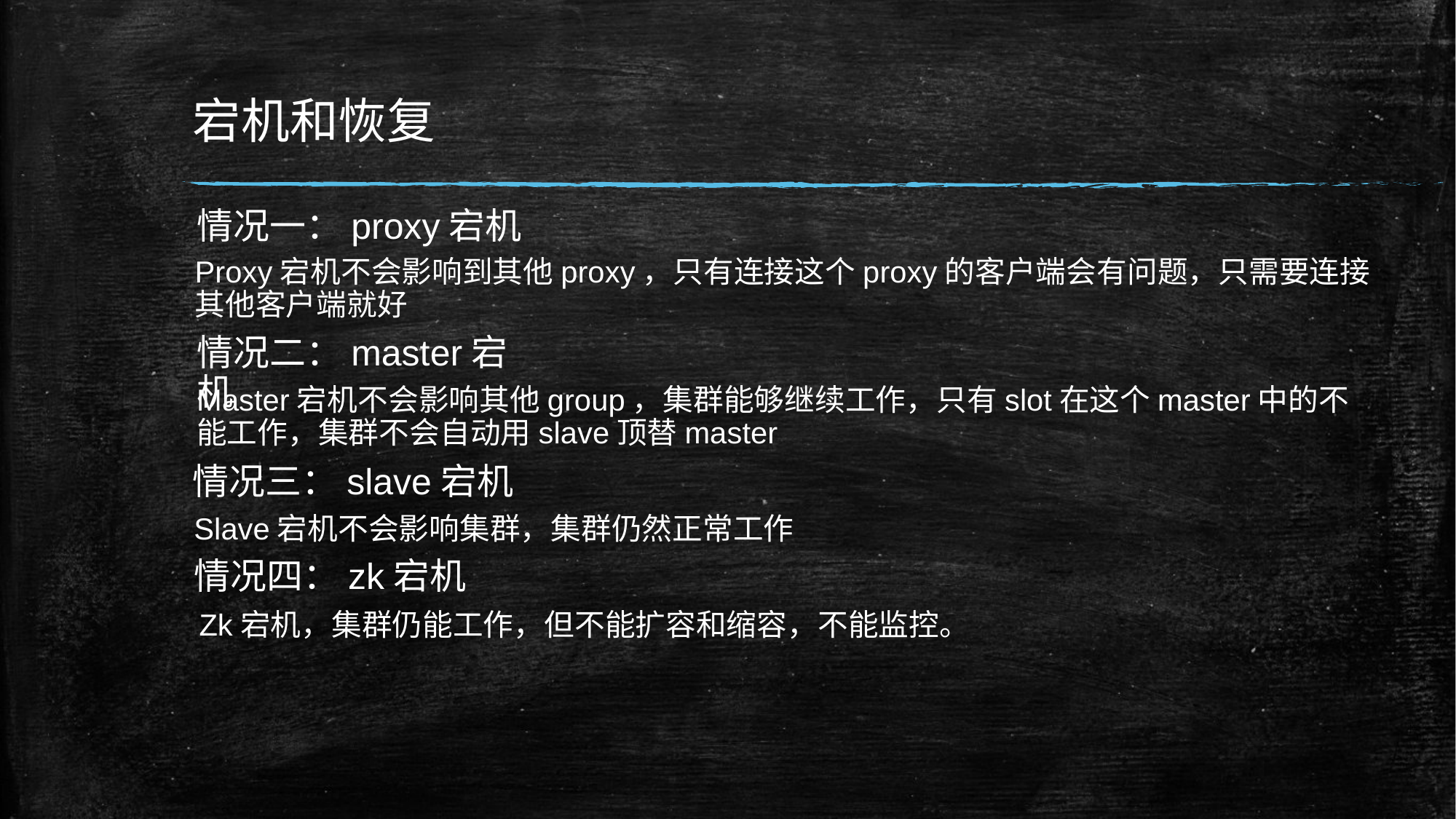

# 宕机和恢复
情况一：proxy宕机
Proxy宕机不会影响到其他proxy，只有连接这个proxy的客户端会有问题，只需要连接其他客户端就好
情况二：master宕机
Master宕机不会影响其他group，集群能够继续工作，只有slot在这个master中的不能工作，集群不会自动用slave顶替master
情况三：slave宕机
Slave宕机不会影响集群，集群仍然正常工作
情况四：zk宕机
Zk宕机，集群仍能工作，但不能扩容和缩容，不能监控。